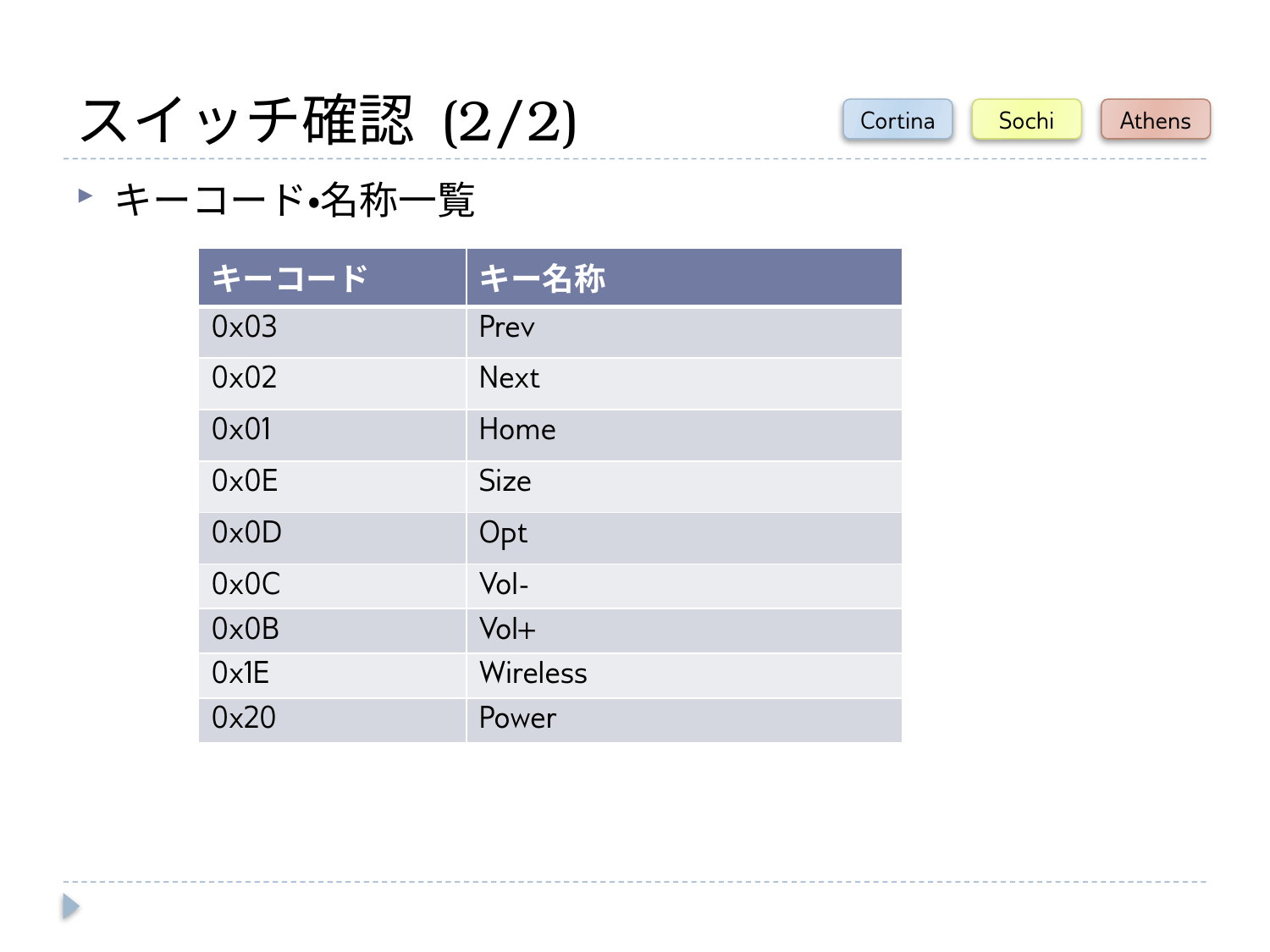

# スイッチ確認 (2/2)
Cortina
Sochi
Athens
キーコード・名称一覧

| キーコード | キー名称 |
| --- | --- |
| 0x03 | Prev |
| 0x02 | Next |
| 0x01 | Home |
| 0x0E | Size |
| 0x0D | Opt |
| 0x0C | Vol- |
| 0x0B | Vol+ |
| 0x1E | Wireless |
| 0x20 | Power |